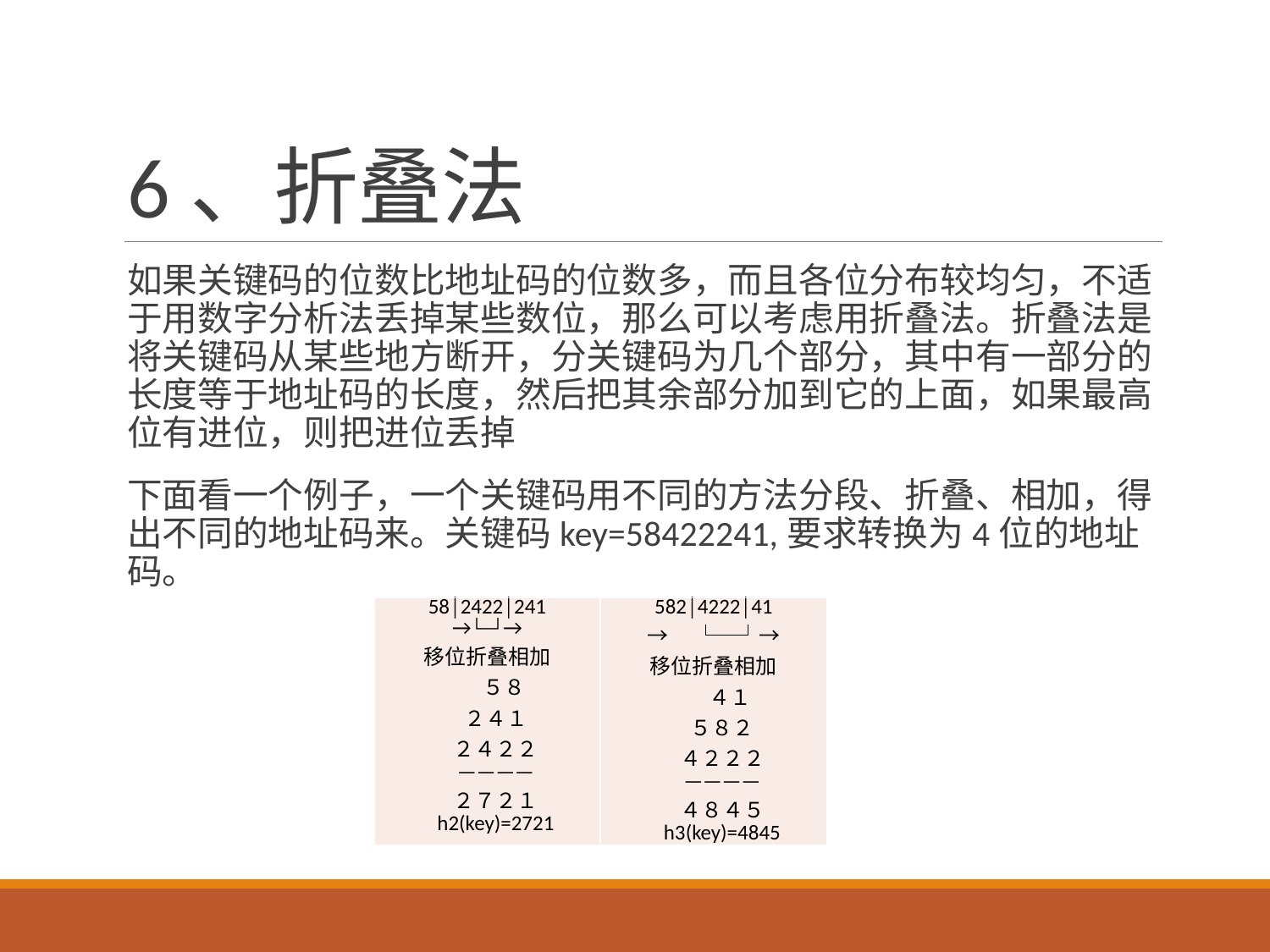

# 6、折叠法
如果关键码的位数比地址码的位数多，而且各位分布较均匀，不适于用数字分析法丢掉某些数位，那么可以考虑用折叠法。折叠法是将关键码从某些地方断开，分关键码为几个部分，其中有一部分的长度等于地址码的长度，然后把其余部分加到它的上面，如果最高位有进位，则把进位丢掉
下面看一个例子，一个关键码用不同的方法分段、折叠、相加，得出不同的地址码来。关键码key=58422241,要求转换为4位的地址码。

| 58│2422│241 →└─┘→ 移位折叠相加 ５８ ２４１ ２４２２ ———— ２７２１ h2(key)=2721 | 582│4222│41 →　└─┘→ 移位折叠相加 ４１ ５８２ ４２２２ ———— ４８４５ h3(key)=4845 |
| --- | --- |